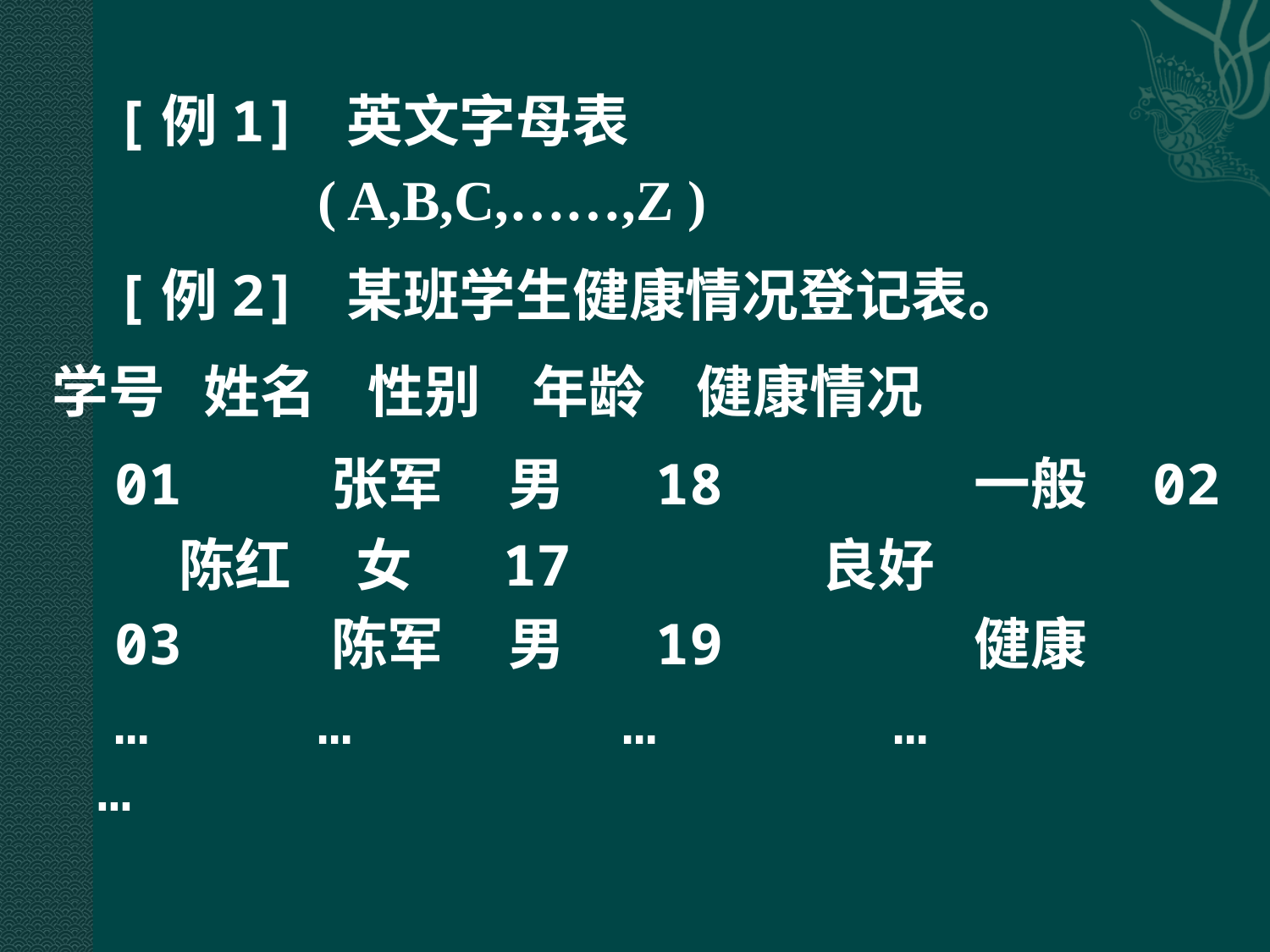

[例1] 英文字母表
         ( A,B,C,……,Z )
   [例2] 某班学生健康情况登记表。
  学号   姓名    性别    年龄    健康情况
   01    张军     男      18       一般    02    陈红     女      17       良好
   03    陈军     男      19       健康
   …     …        …       …         …